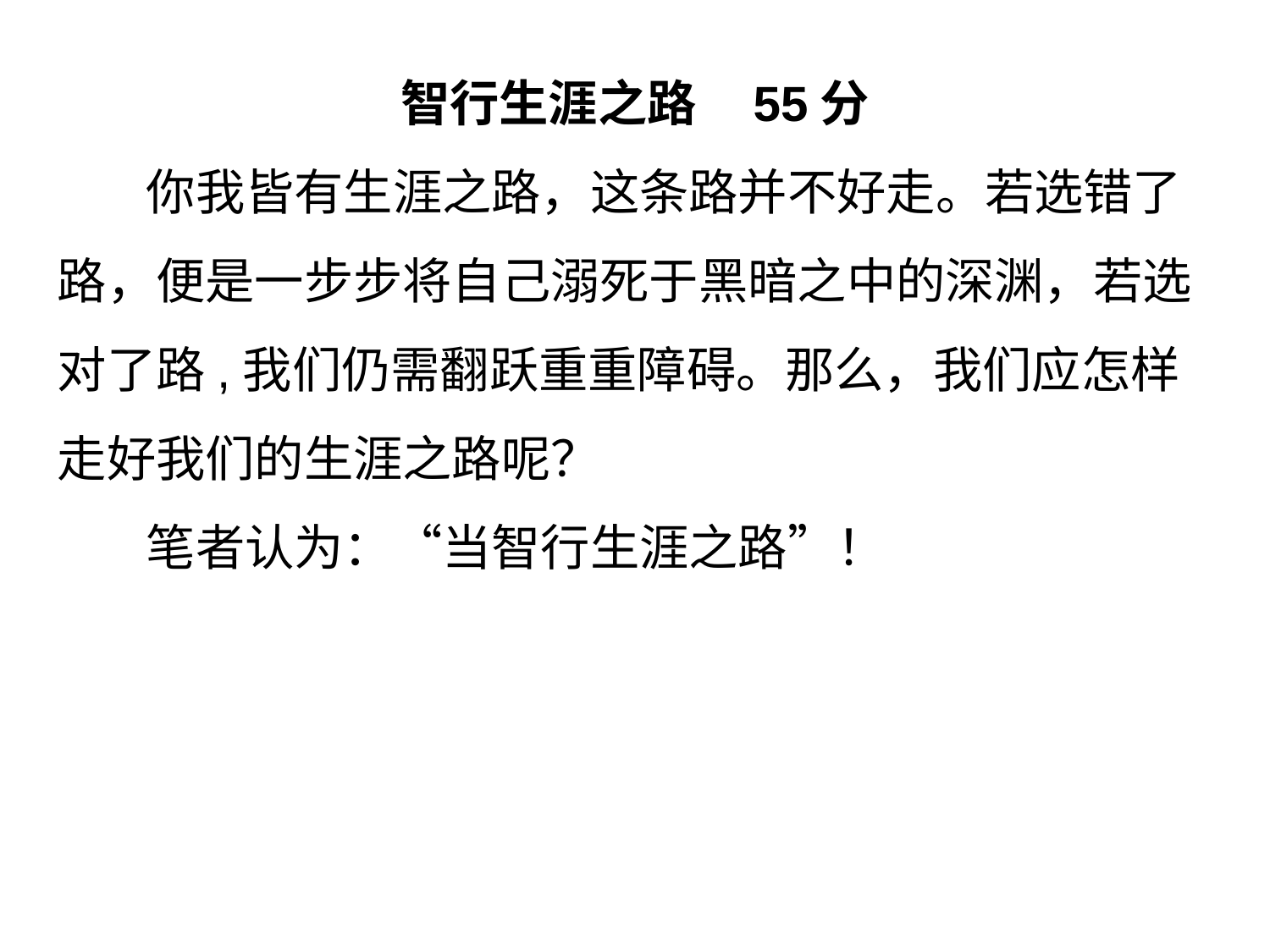

智行生涯之路    55分
       你我皆有生涯之路，这条路并不好走。若选错了路，便是一步步将自己溺死于黑暗之中的深渊，若选对了路,我们仍需翻跃重重障碍。那么，我们应怎样走好我们的生涯之路呢？
       笔者认为：“当智行生涯之路”！